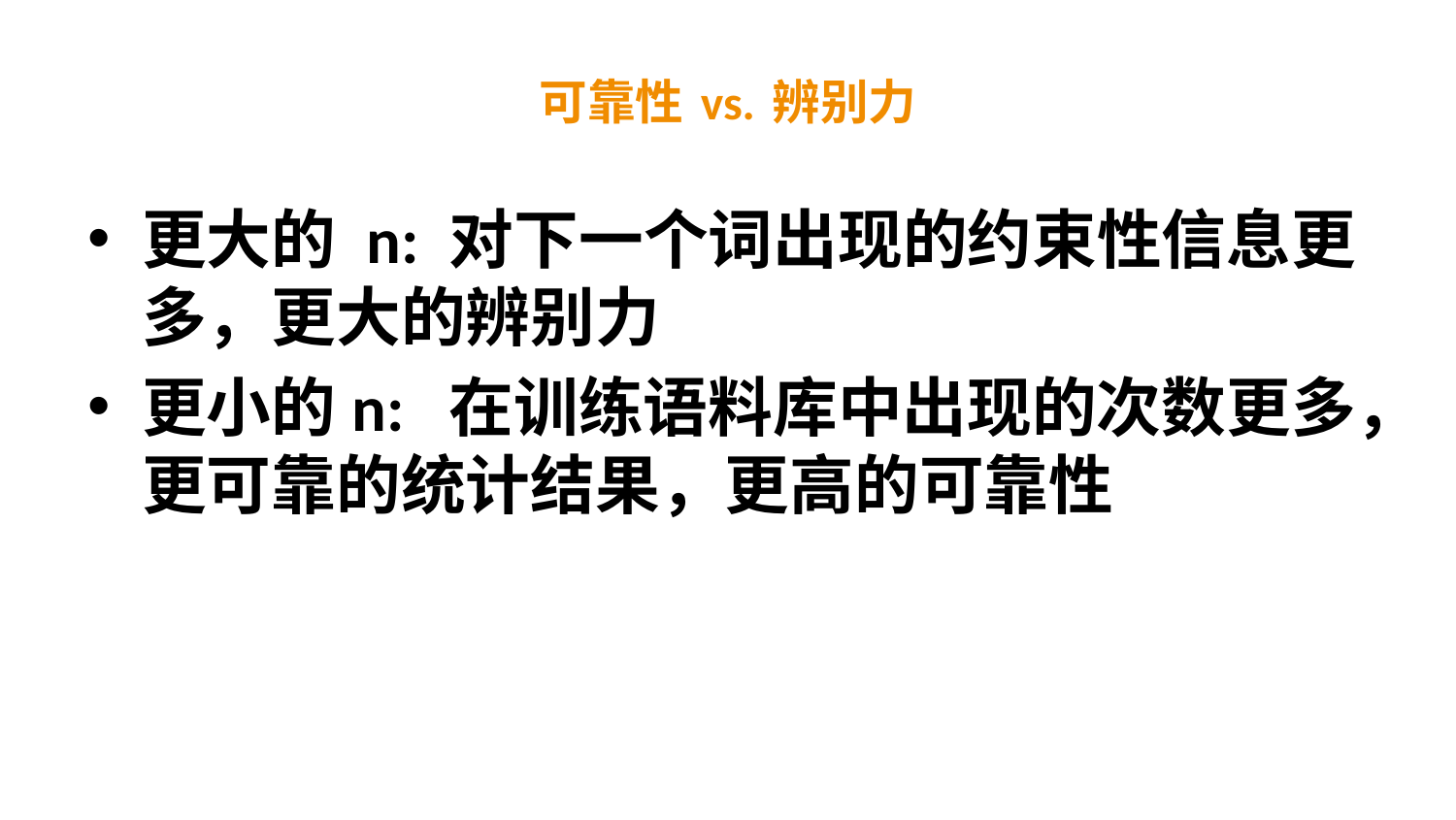

# 可靠性 vs. 辨别力
更大的 n: 对下一个词出现的约束性信息更多，更大的辨别力
更小的n:  在训练语料库中出现的次数更多，更可靠的统计结果，更高的可靠性